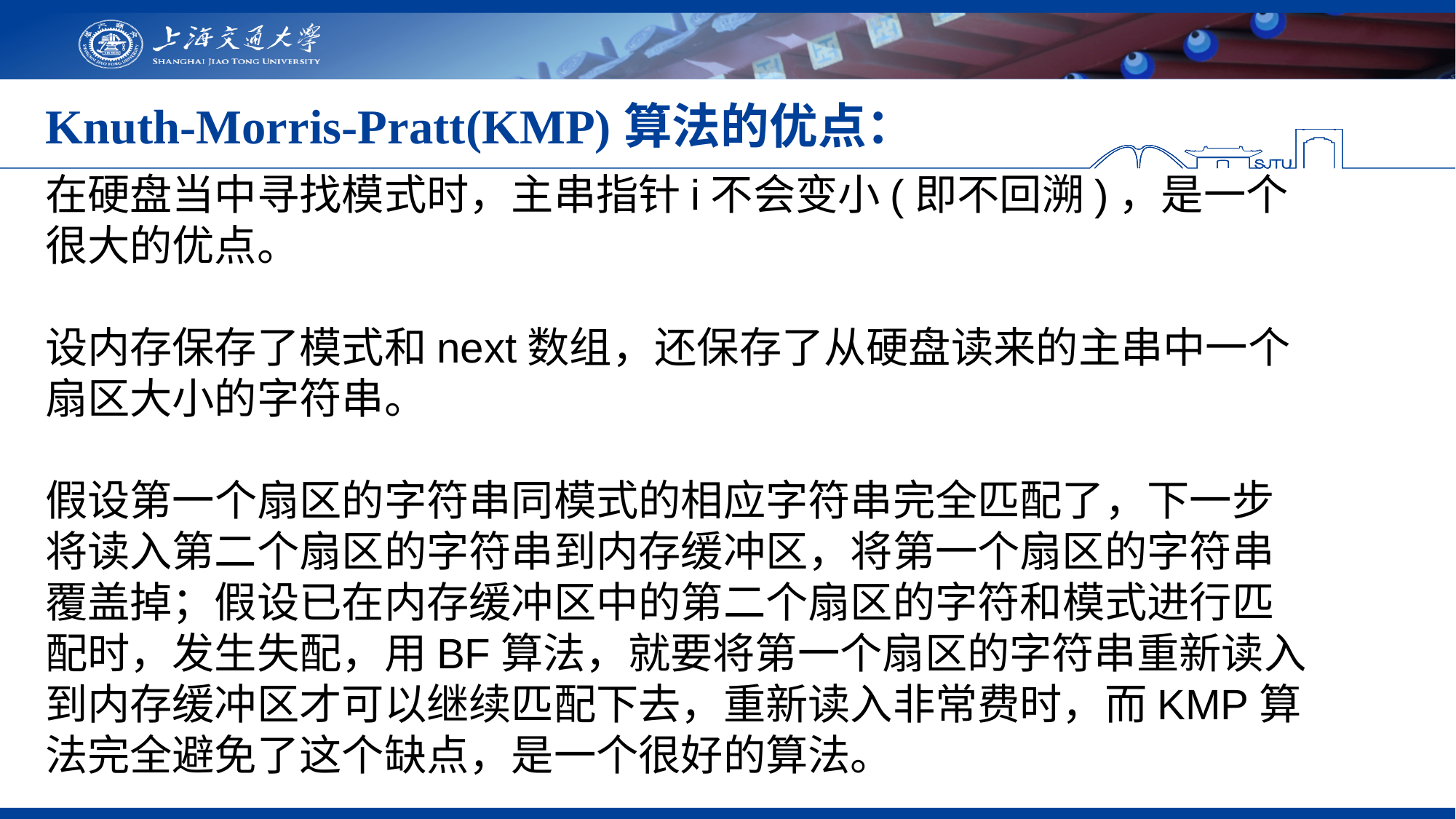

# Knuth-Morris-Pratt(KMP)算法的优点：
在硬盘当中寻找模式时，主串指针i不会变小(即不回溯)，是一个很大的优点。

设内存保存了模式和next数组，还保存了从硬盘读来的主串中一个扇区大小的字符串。

假设第一个扇区的字符串同模式的相应字符串完全匹配了，下一步将读入第二个扇区的字符串到内存缓冲区，将第一个扇区的字符串覆盖掉；假设已在内存缓冲区中的第二个扇区的字符和模式进行匹配时，发生失配，用BF算法，就要将第一个扇区的字符串重新读入到内存缓冲区才可以继续匹配下去，重新读入非常费时，而KMP算法完全避免了这个缺点，是一个很好的算法。